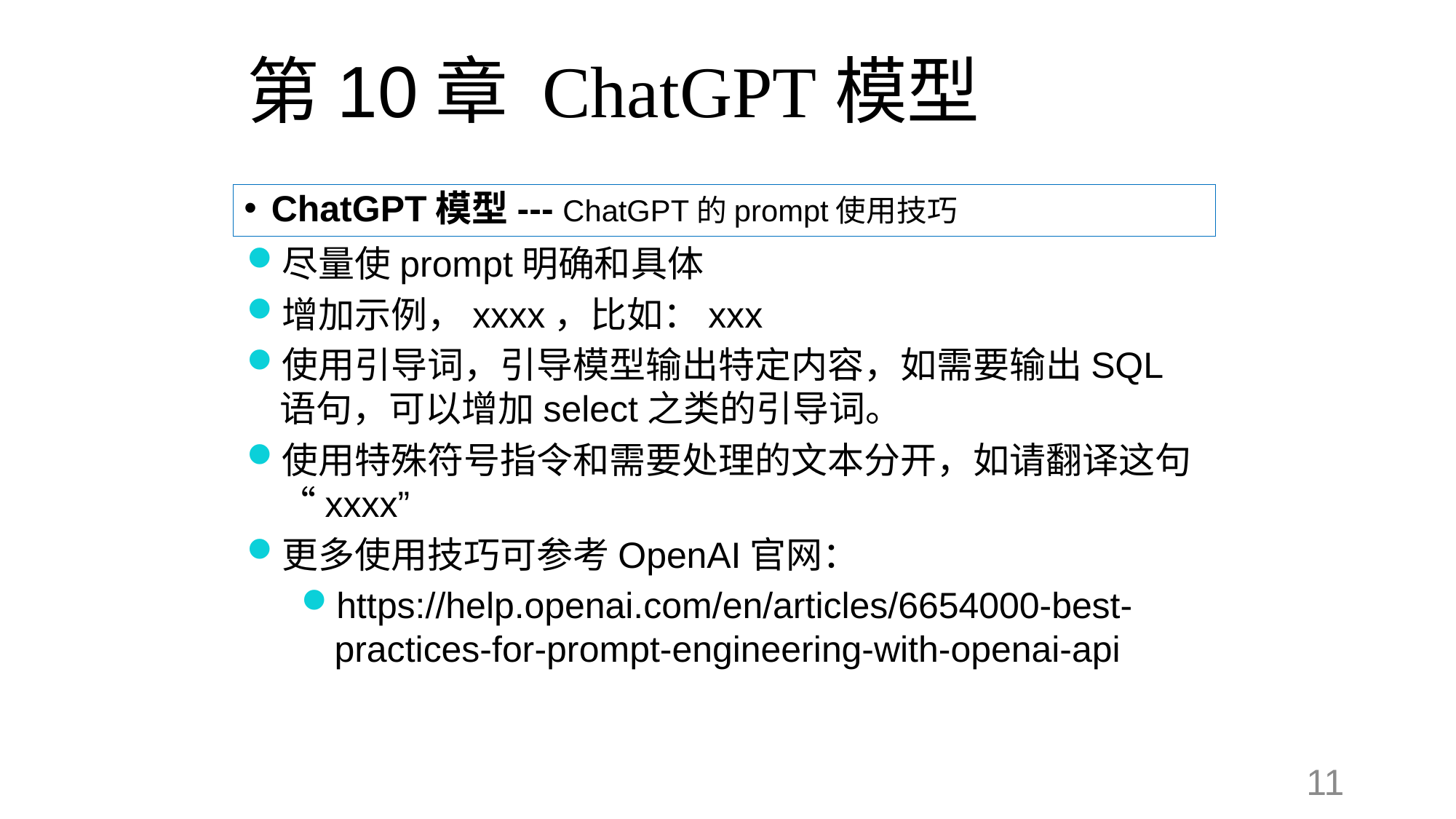

# 第10章 ChatGPT模型
ChatGPT模型--- ChatGPT的prompt使用技巧

尽量使prompt明确和具体
增加示例，xxxx，比如：xxx
使用引导词，引导模型输出特定内容，如需要输出SQL语句，可以增加select之类的引导词。
使用特殊符号指令和需要处理的文本分开，如请翻译这句“xxxx”
更多使用技巧可参考OpenAI官网：
https://help.openai.com/en/articles/6654000-best-practices-for-prompt-engineering-with-openai-api

11